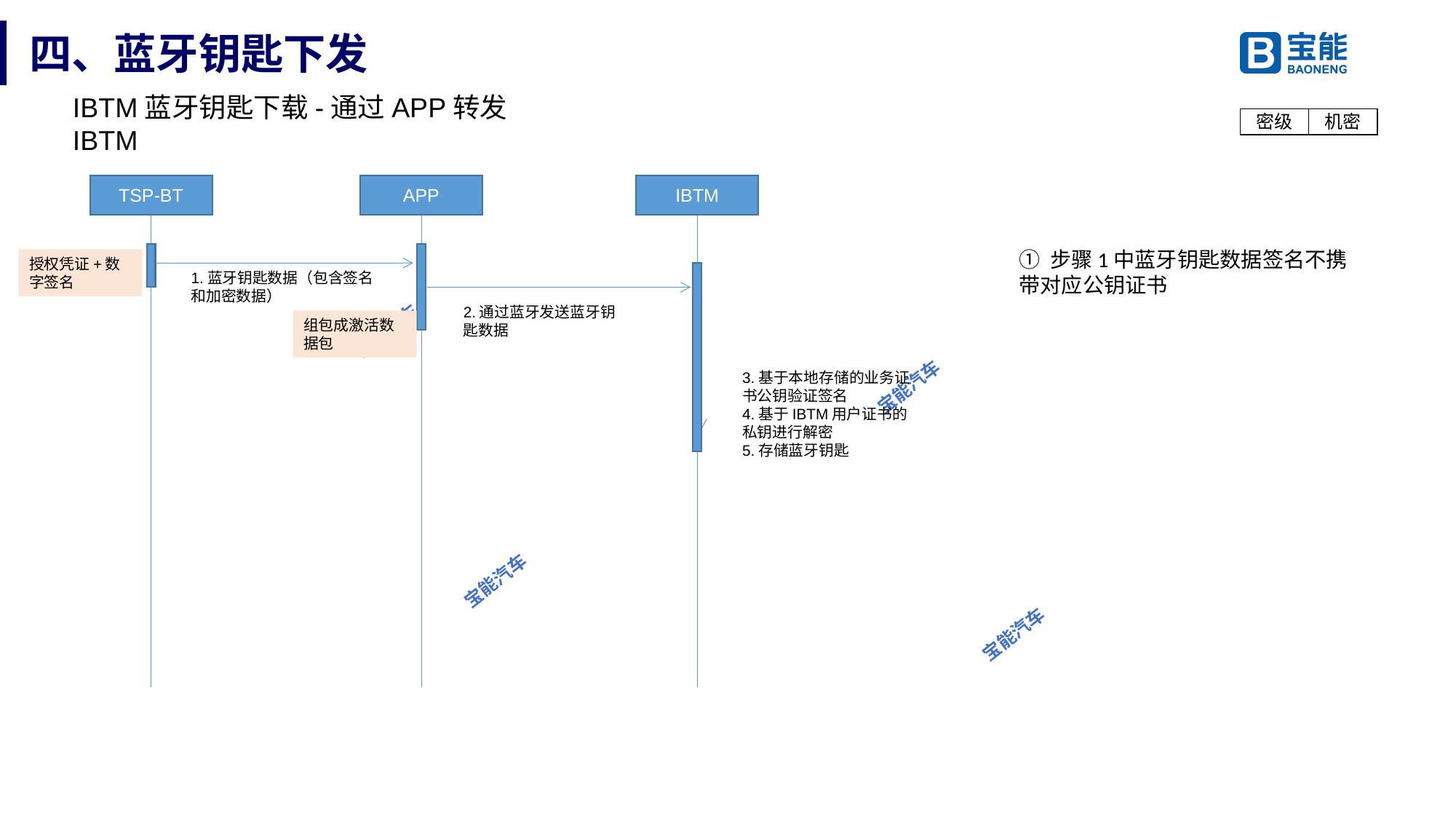

# 四、蓝牙钥匙下发
IBTM蓝牙钥匙下载-通过APP转发IBTM
TSP-BT
APP
IBTM
① 步骤1中蓝牙钥匙数据签名不携带对应公钥证书

授权凭证+数字签名
1.蓝牙钥匙数据（包含签名和加密数据）

2.通过蓝牙发送蓝牙钥匙数据
组包成激活数据包
3.基于本地存储的业务证书公钥验证签名
4.基于IBTM用户证书的私钥进行解密
5.存储蓝牙钥匙
16